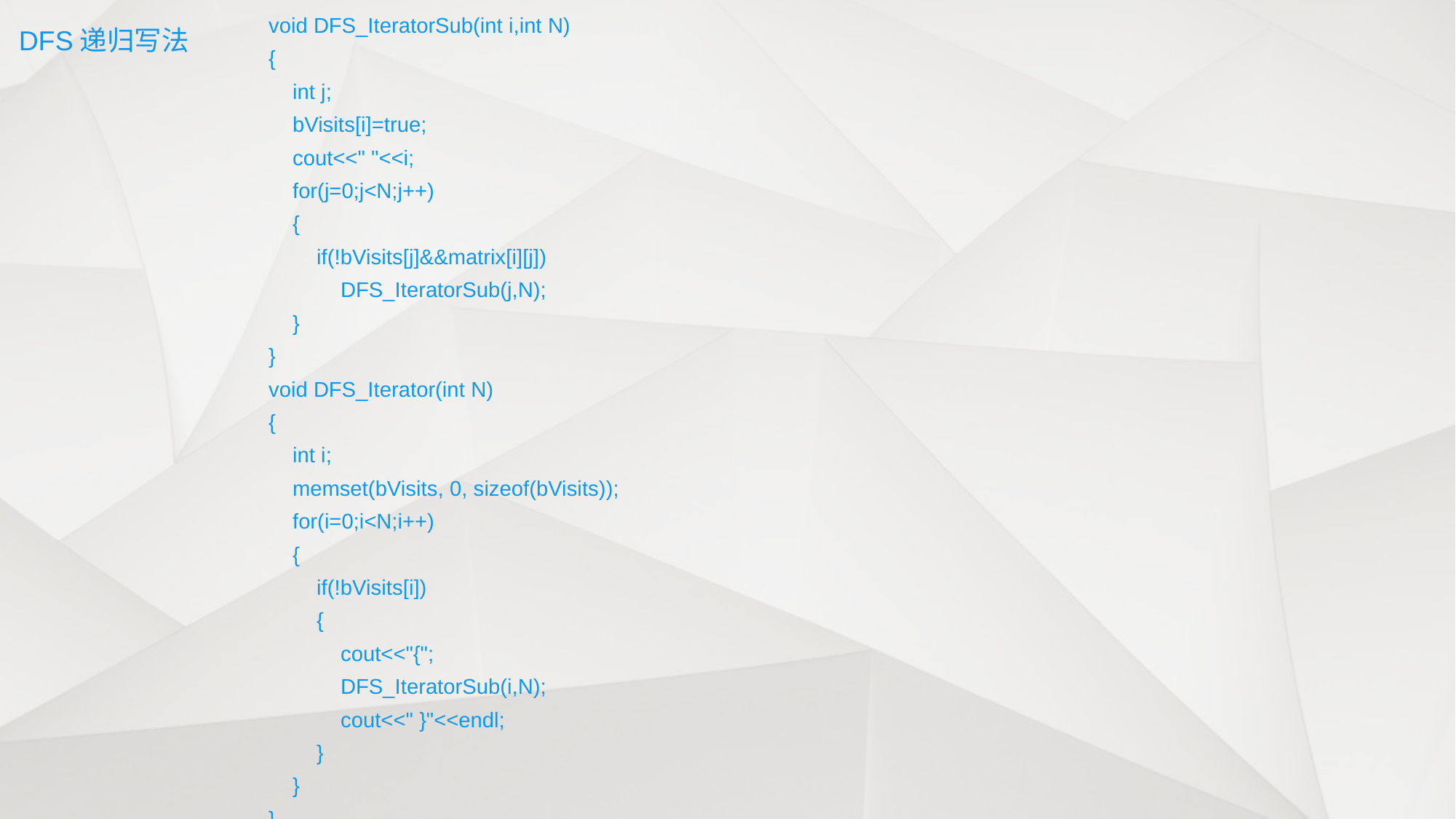

void DFS_IteratorSub(int i,int N)
{
    int j;
    bVisits[i]=true;
    cout<<" "<<i;
    for(j=0;j<N;j++)
    {
        if(!bVisits[j]&&matrix[i][j])
            DFS_IteratorSub(j,N);
    }
}
void DFS_Iterator(int N)
{
    int i;
    memset(bVisits, 0, sizeof(bVisits));
    for(i=0;i<N;i++)
    {
        if(!bVisits[i])
        {
            cout<<"{";
            DFS_IteratorSub(i,N);
            cout<<" }"<<endl;
        }
    }
}
DFS递归写法